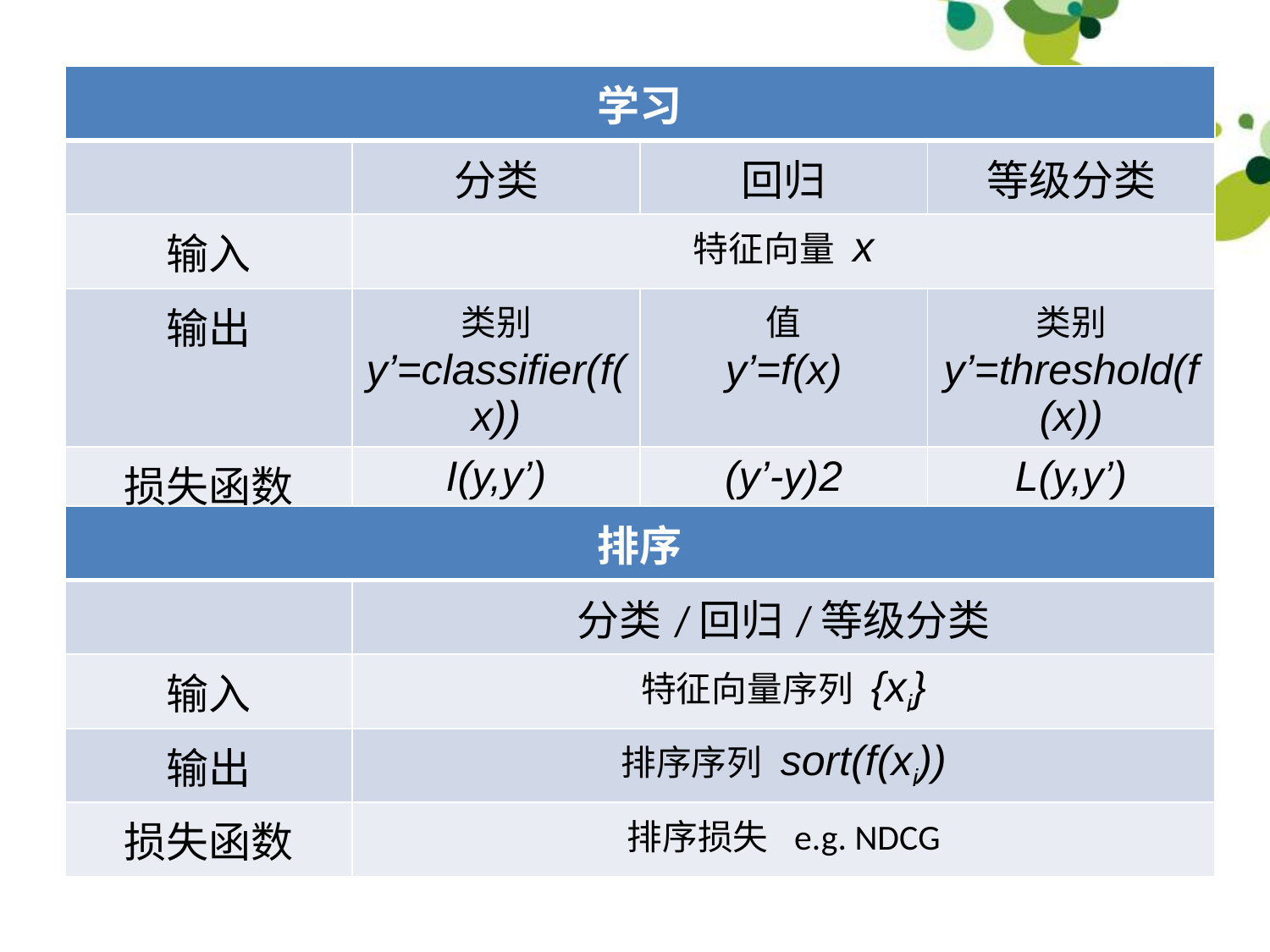

| 学习 |  |  |  |
| --- | --- | --- | --- |
|  | 分类 | 回归 | 等级分类 |
| 输入 | 特征向量 x |  |  |
| 输出 | 类别 y’=classifier(f(x)) | 值 y’=f(x) | 类别 y’=threshold(f(x)) |
| 损失函数 | I(y,y’) | (y’-y)2 | L(y,y’) |
| 排序 |  |
| --- | --- |
|  | 分类/回归/等级分类 |
| 输入 | 特征向量序列 {xi} |
| 输出 | 排序序列 sort(f(xi)) |
| 损失函数 | 排序损失 e.g. NDCG |